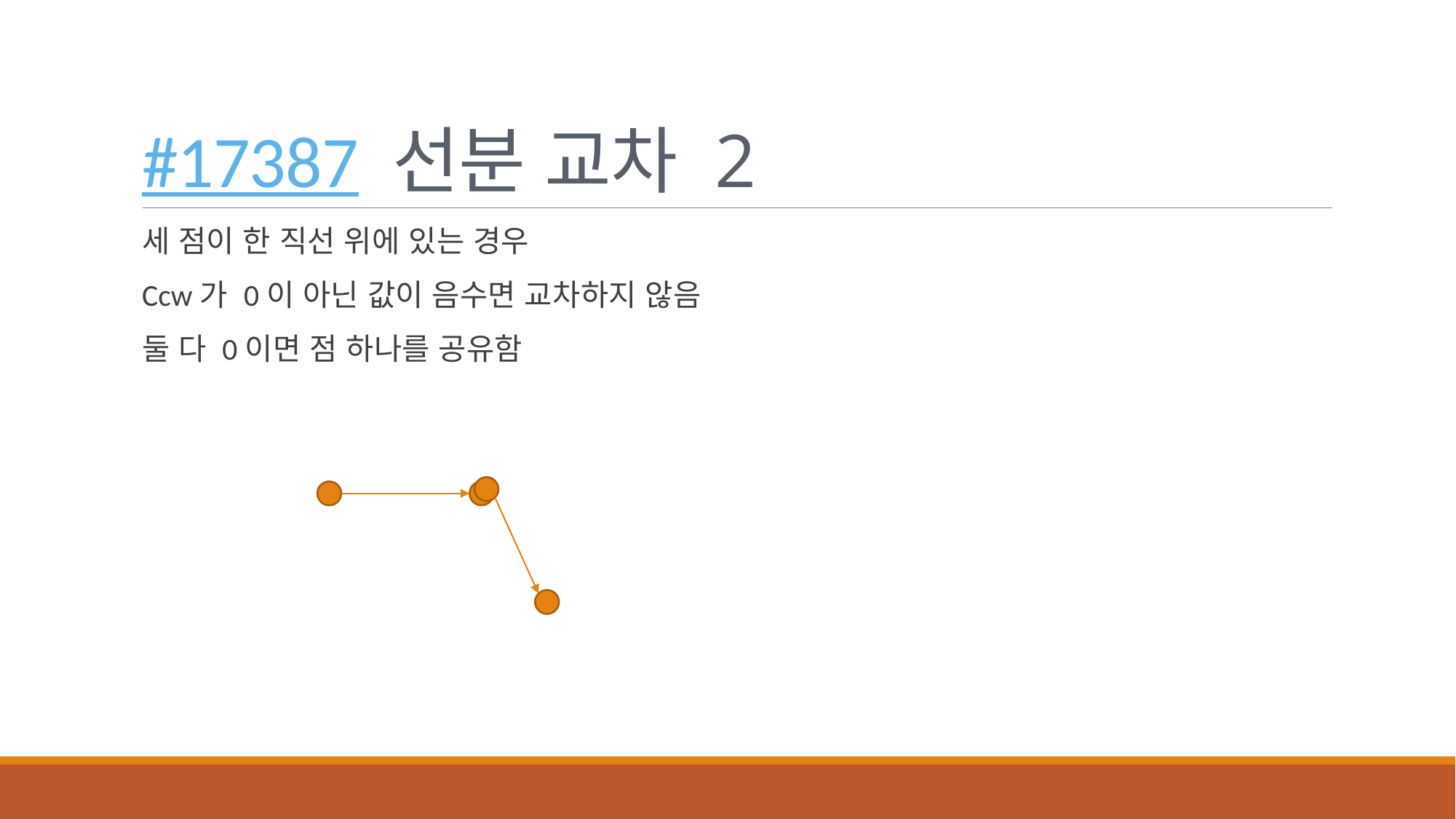

# #17387 선분 교차 2
세 점이 한 직선 위에 있는 경우
Ccw가 0이 아닌 값이 음수면 교차하지 않음
둘 다 0이면 점 하나를 공유함